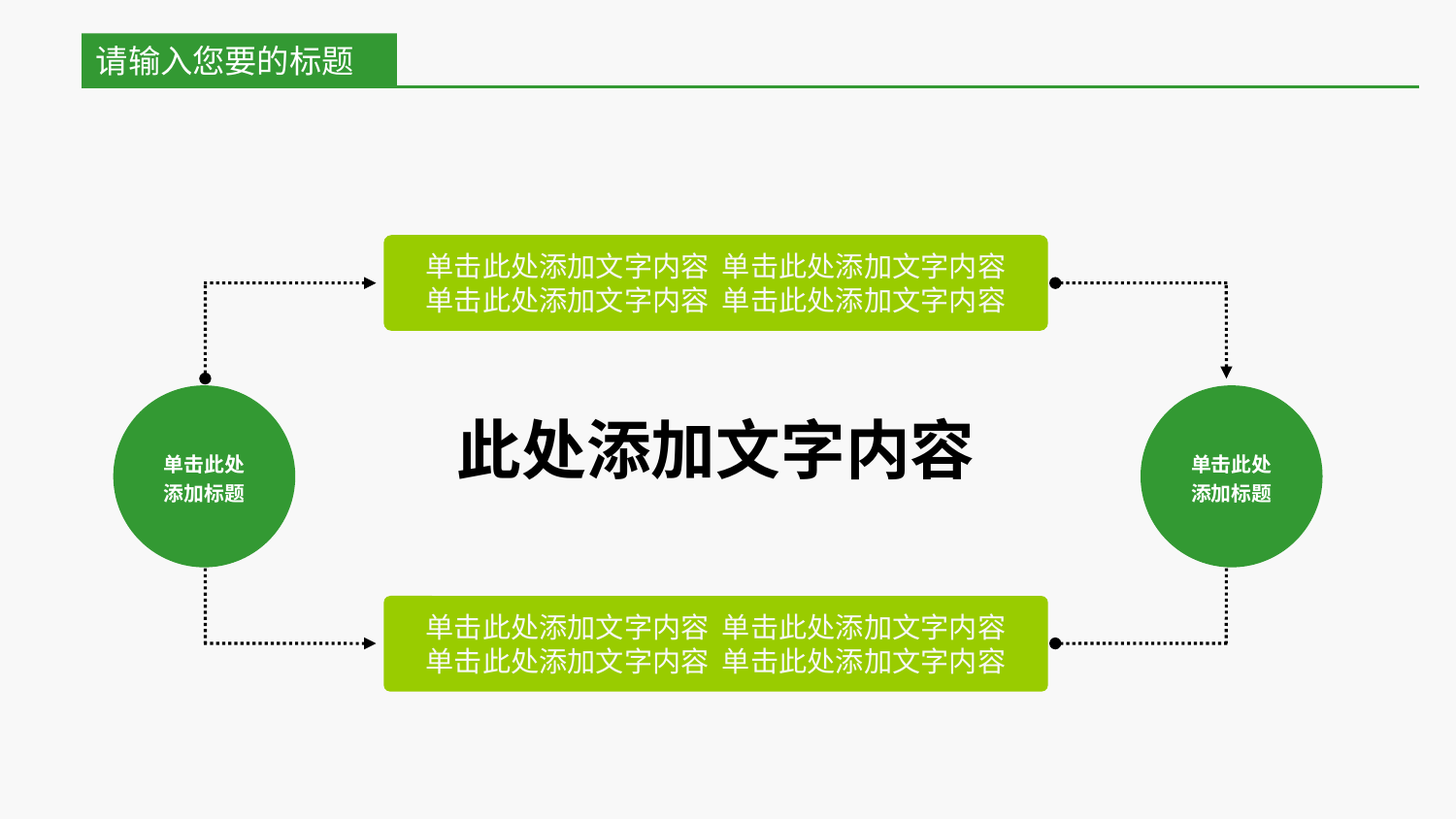

请输入您要的标题
单击此处添加文字内容  单击此处添加文字内容
单击此处添加文字内容  单击此处添加文字内容

单击此处添加标题
单击此处添加标题
此处添加文字内容

单击此处添加文字内容  单击此处添加文字内容
单击此处添加文字内容  单击此处添加文字内容